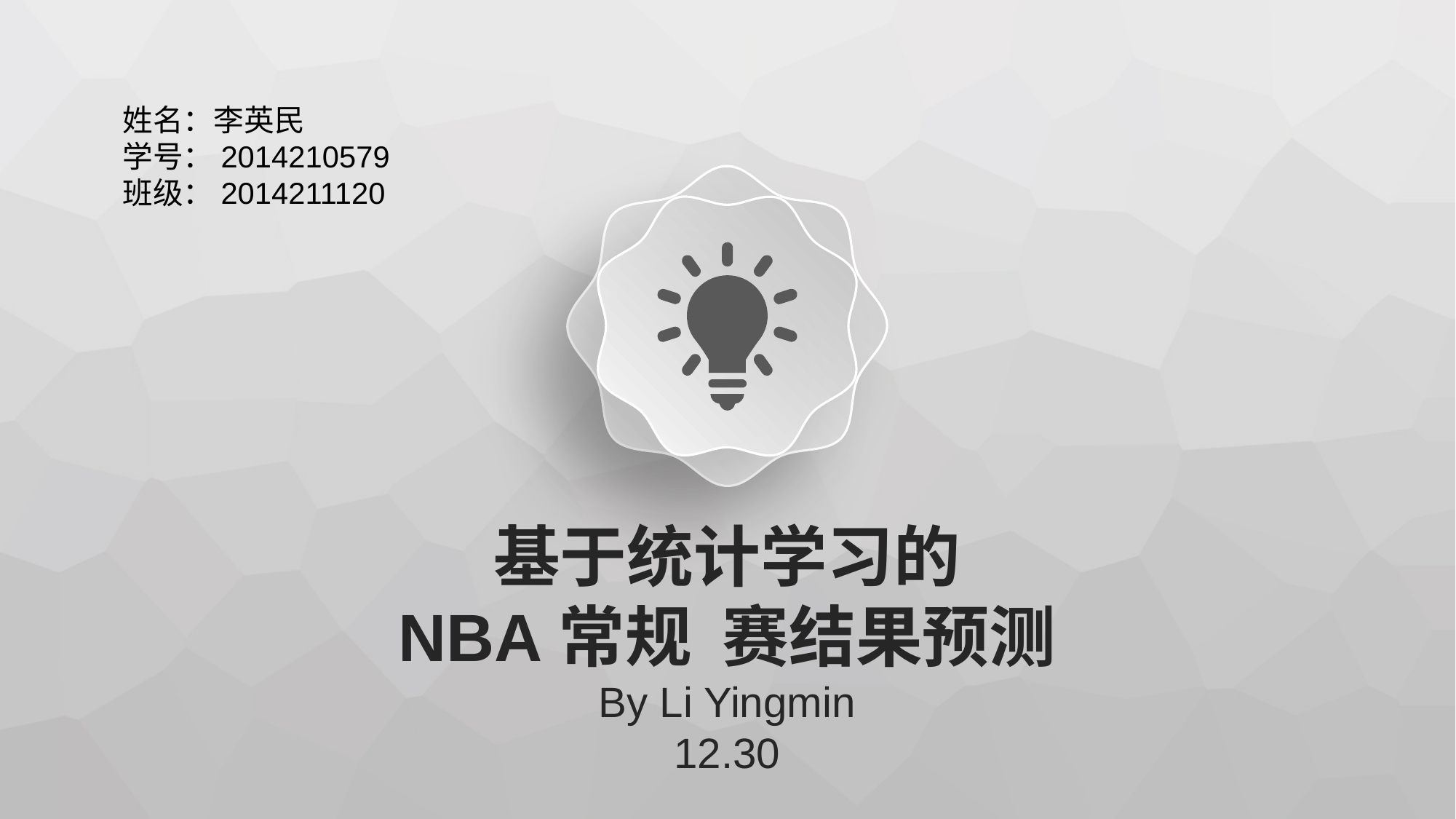

姓名：李英民
学号：2014210579
班级：2014211120

基于统计学习的
NBA常规  赛结果预测
By Li Yingmin
12.30